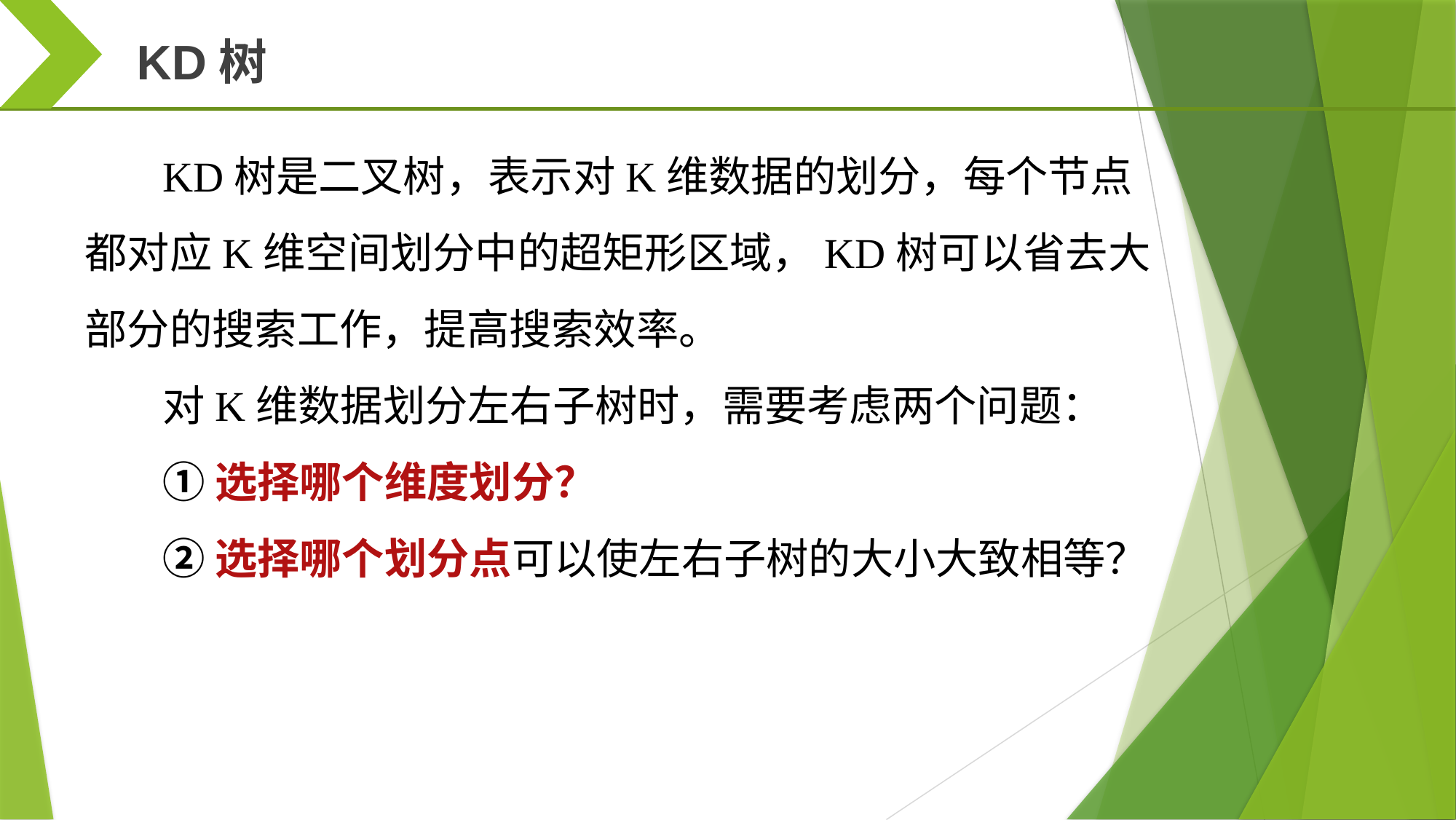

KD树
KD树是二叉树，表示对K维数据的划分，每个节点都对应K维空间划分中的超矩形区域，KD树可以省去大部分的搜索工作，提高搜索效率。
对K维数据划分左右子树时，需要考虑两个问题：
①选择哪个维度划分？
②选择哪个划分点可以使左右子树的大小大致相等？